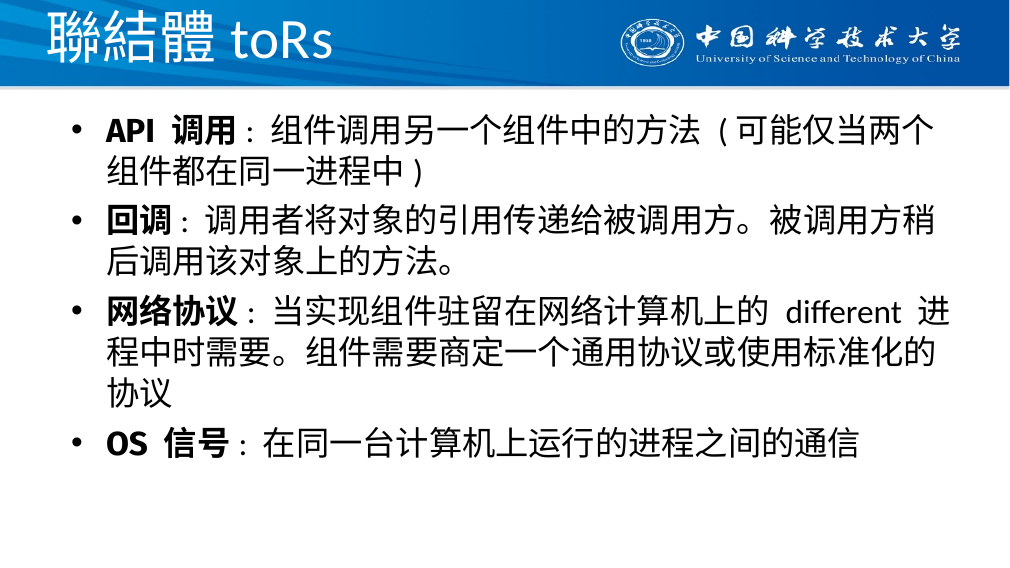

# 聯結體toRs
API 调用: 组件调用另一个组件中的方法 (可能仅当两个组件都在同一进程中)
回调: 调用者将对象的引用传递给被调用方。被调用方稍后调用该对象上的方法。
网络协议: 当实现组件驻留在网络计算机上的 diﬀerent 进程中时需要。组件需要商定一个通用协议或使用标准化的协议
OS 信号: 在同一台计算机上运行的进程之间的通信